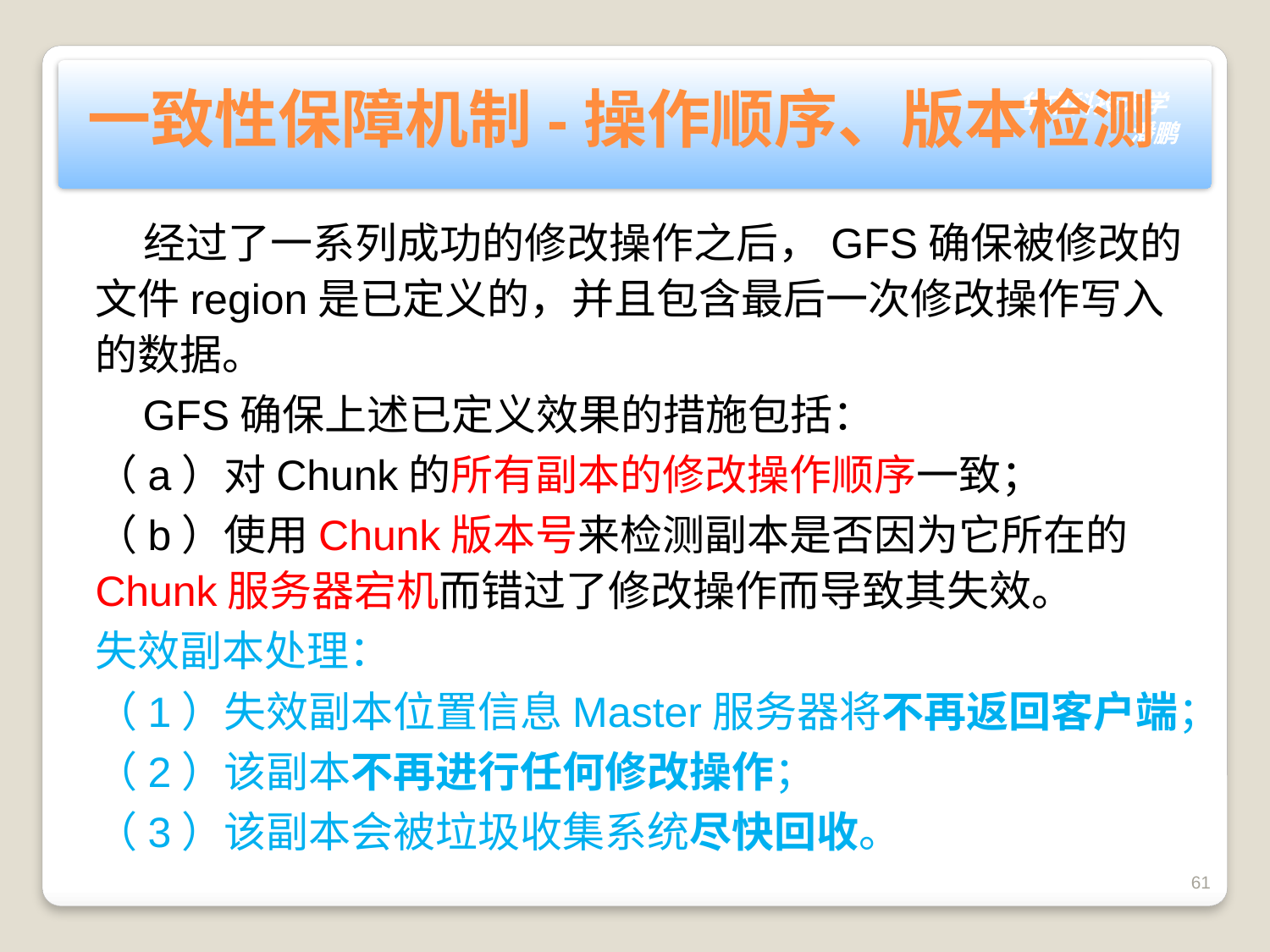

# 一致性保障机制-操作顺序、版本检测
    经过了一系列成功的修改操作之后，GFS确保被修改的文件region是已定义的，并且包含最后一次修改操作写入的数据。
    GFS确保上述已定义效果的措施包括：
（a）对Chunk的所有副本的修改操作顺序一致；
（b）使用Chunk版本号来检测副本是否因为它所在的Chunk服务器宕机而错过了修改操作而导致其失效。
失效副本处理：
（1）失效副本位置信息Master服务器将不再返回客户端；
（2）该副本不再进行任何修改操作；
（3）该副本会被垃圾收集系统尽快回收。
61